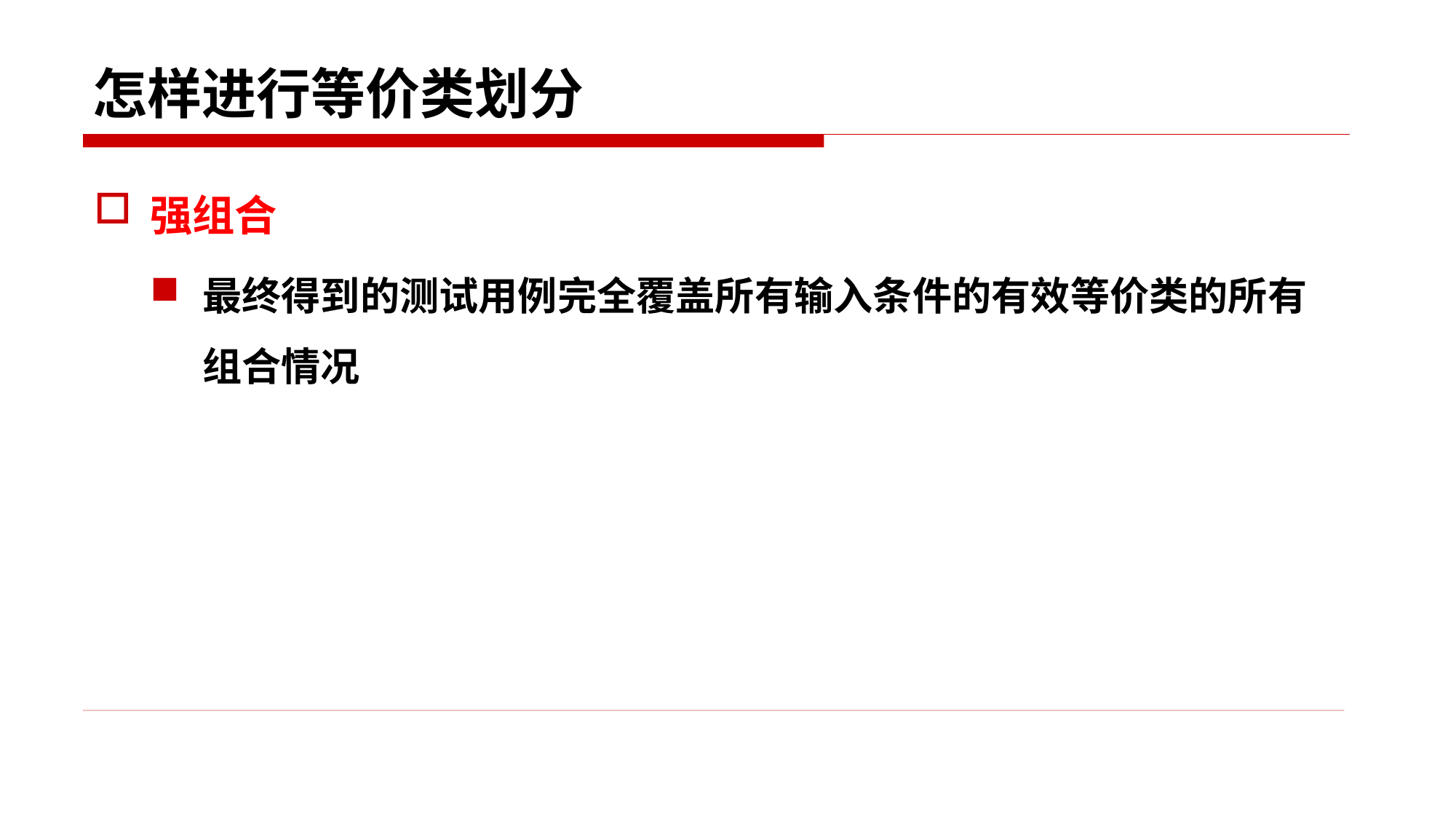

# 怎样进行等价类划分
强组合
最终得到的测试用例完全覆盖所有输入条件的有效等价类的所有组合情况